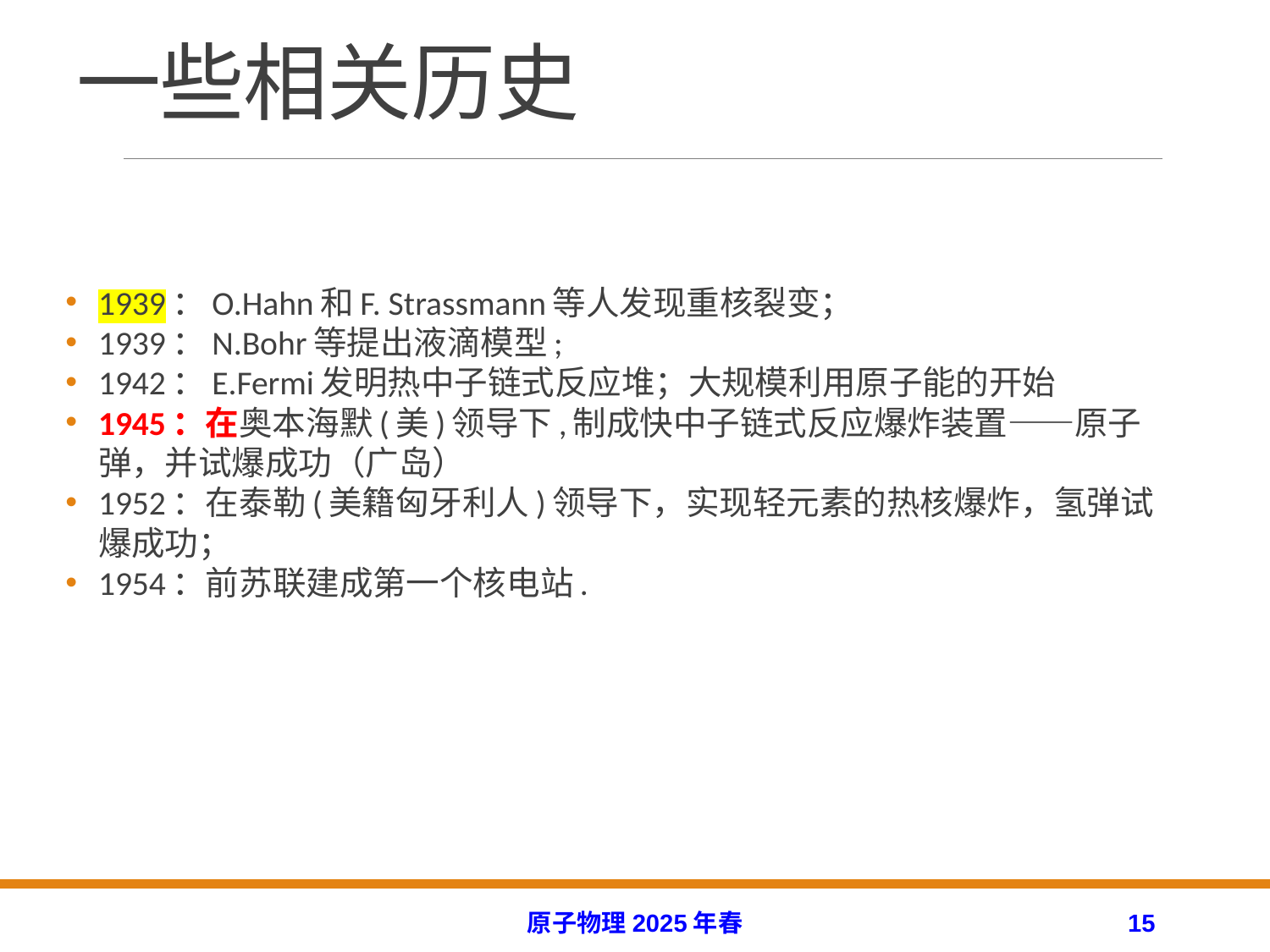

# 一些相关历史
1939：O.Hahn和F. Strassmann等人发现重核裂变；
1939：N.Bohr等提出液滴模型;
1942：E.Fermi发明热中子链式反应堆；大规模利用原子能的开始
1945：在奥本海默(美)领导下,制成快中子链式反应爆炸装置——原子弹，并试爆成功（广岛）
1952：在泰勒(美籍匈牙利人)领导下，实现轻元素的热核爆炸，氢弹试爆成功；
1954：前苏联建成第一个核电站.
原子物理2025年春
15